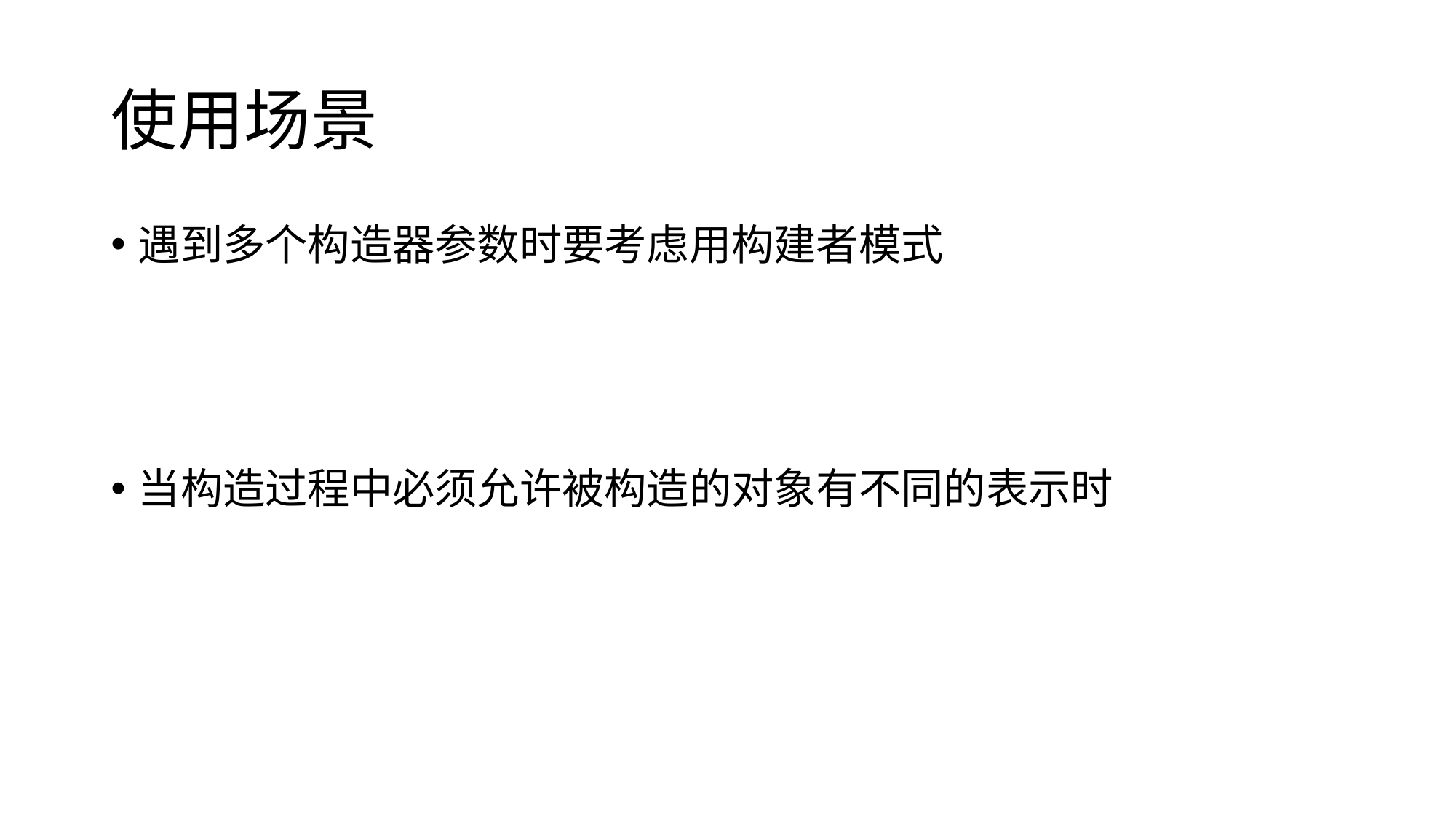

# 使用场景
遇到多个构造器参数时要考虑用构建者模式

当构造过程中必须允许被构造的对象有不同的表示时